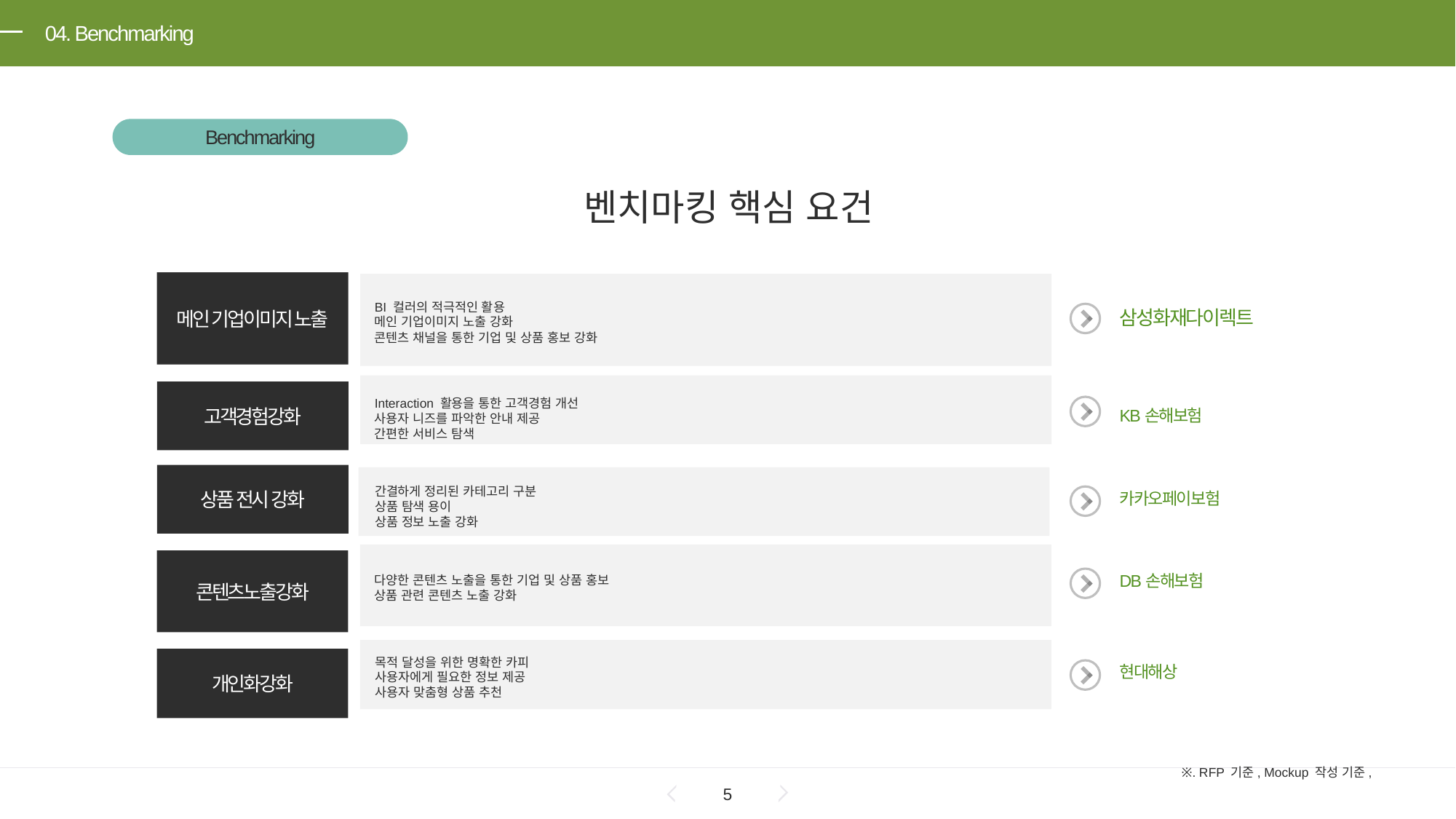

04. Benchmarking
Benchmarking
벤치마킹 핵심 요건
메인 기업이미지 노출

BI 컬러의 적극적인 활용
메인 기업이미지 노출 강화
콘텐츠 채널을 통한 기업 및 상품 홍보 강화
삼성화재다이렉트

고객경험강화
Interaction 활용을 통한 고객경험 개선
사용자 니즈를 파악한 안내 제공
간편한 서비스 탐색

KB손해보험
상품 전시 강화

간결하게 정리된 카테고리 구분
상품 탐색 용이
상품 정보 노출 강화
카카오페이보험

콘텐츠노출강화
DB손해보험
다양한 콘텐츠 노출을 통한 기업 및 상품 홍보
상품 관련 콘텐츠 노출 강화

목적 달성을 위한 명확한 카피
사용자에게 필요한 정보 제공
사용자 맞춤형 상품 추천
개인화강화
현대해상

※. RFP 기준, Mockup 작성 기준,